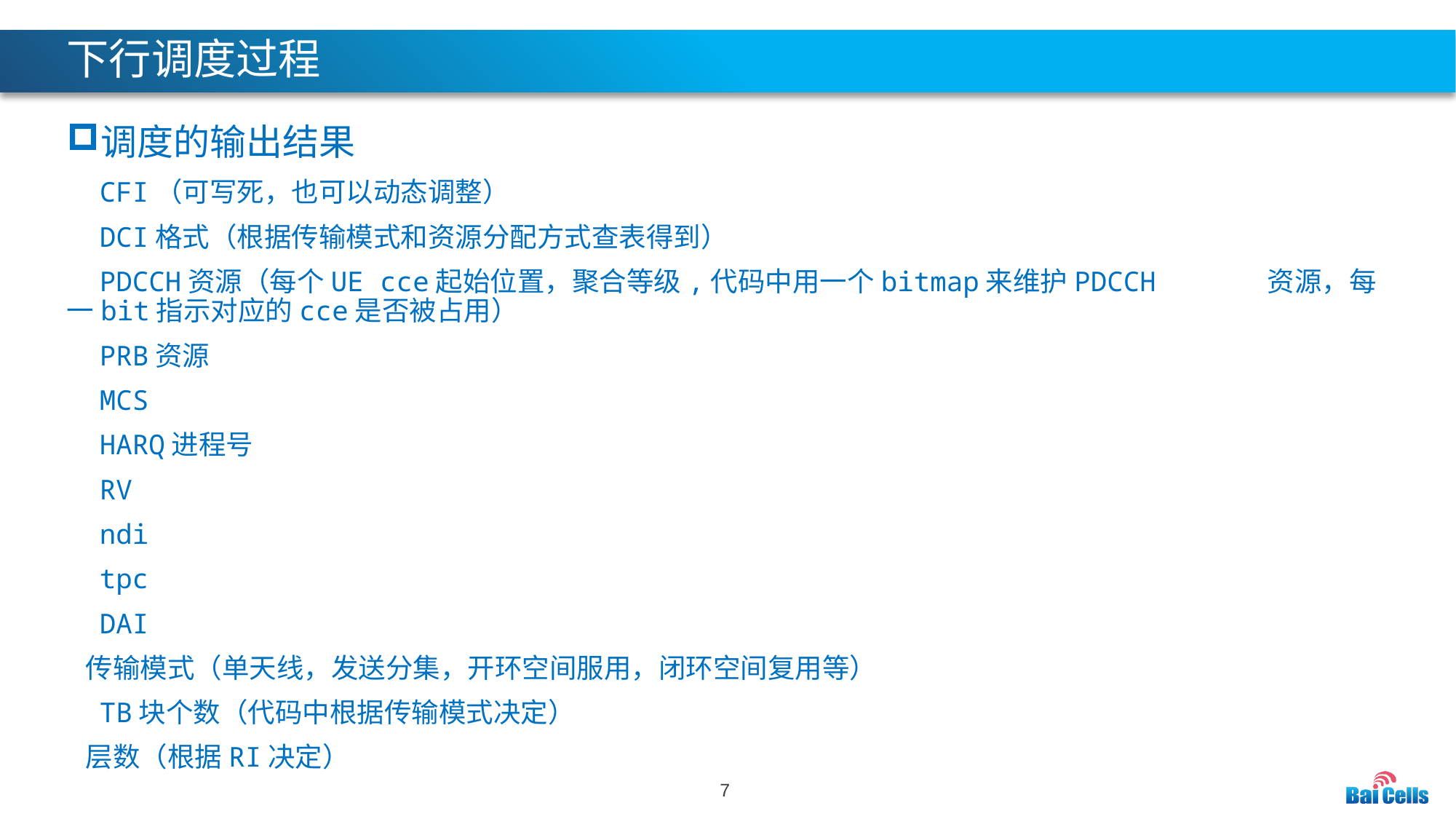

# 下行调度过程
调度的输出结果
  CFI（可写死，也可以动态调整）
  DCI格式（根据传输模式和资源分配方式查表得到）
  PDCCH资源（每个UE cce起始位置，聚合等级,代码中用一个bitmap来维护PDCCH   	资源，每一bit指示对应的cce是否被占用）
  PRB资源
  MCS
  HARQ进程号
  RV
  ndi
  tpc
  DAI
  传输模式（单天线，发送分集，开环空间服用，闭环空间复用等）
  TB块个数（代码中根据传输模式决定）
  层数（根据RI决定）